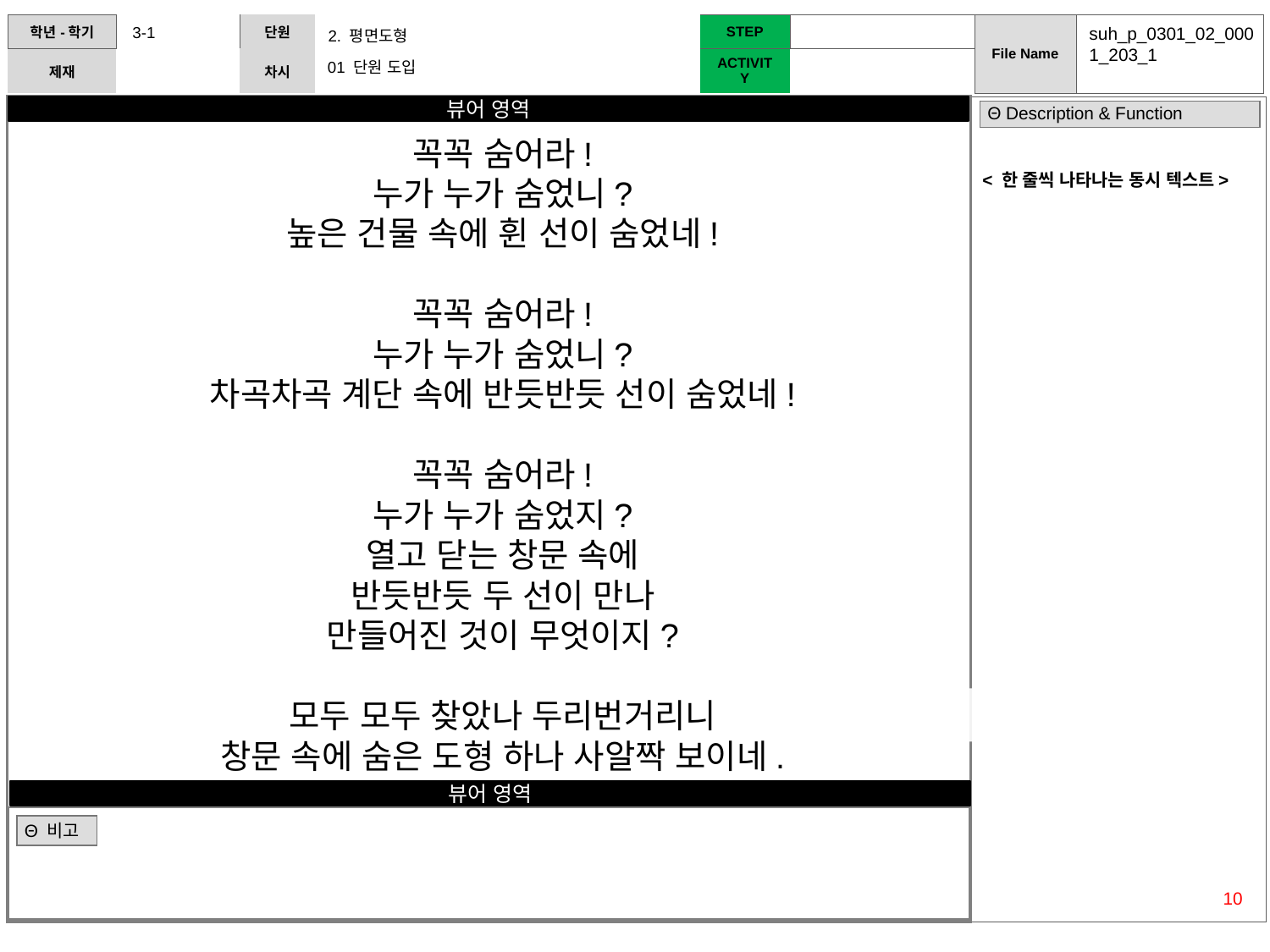

3-1
suh_p_0301_02_0001_203_1
2. 평면도형
01 단원 도입

| Θ Description & Function |
| --- |
꼭꼭 숨어라!
누가 누가 숨었니?
높은 건물 속에 휜 선이 숨었네!

꼭꼭 숨어라!
누가 누가 숨었니?
차곡차곡 계단 속에 반듯반듯 선이 숨었네!

꼭꼭 숨어라!
누가 누가 숨었지?
열고 닫는 창문 속에
반듯반듯 두 선이 만나
만들어진 것이 무엇이지?

모두 모두 찾았나 두리번거리니
창문 속에 숨은 도형 하나 사알짝 보이네.

< 한 줄씩 나타나는 동시 텍스트>